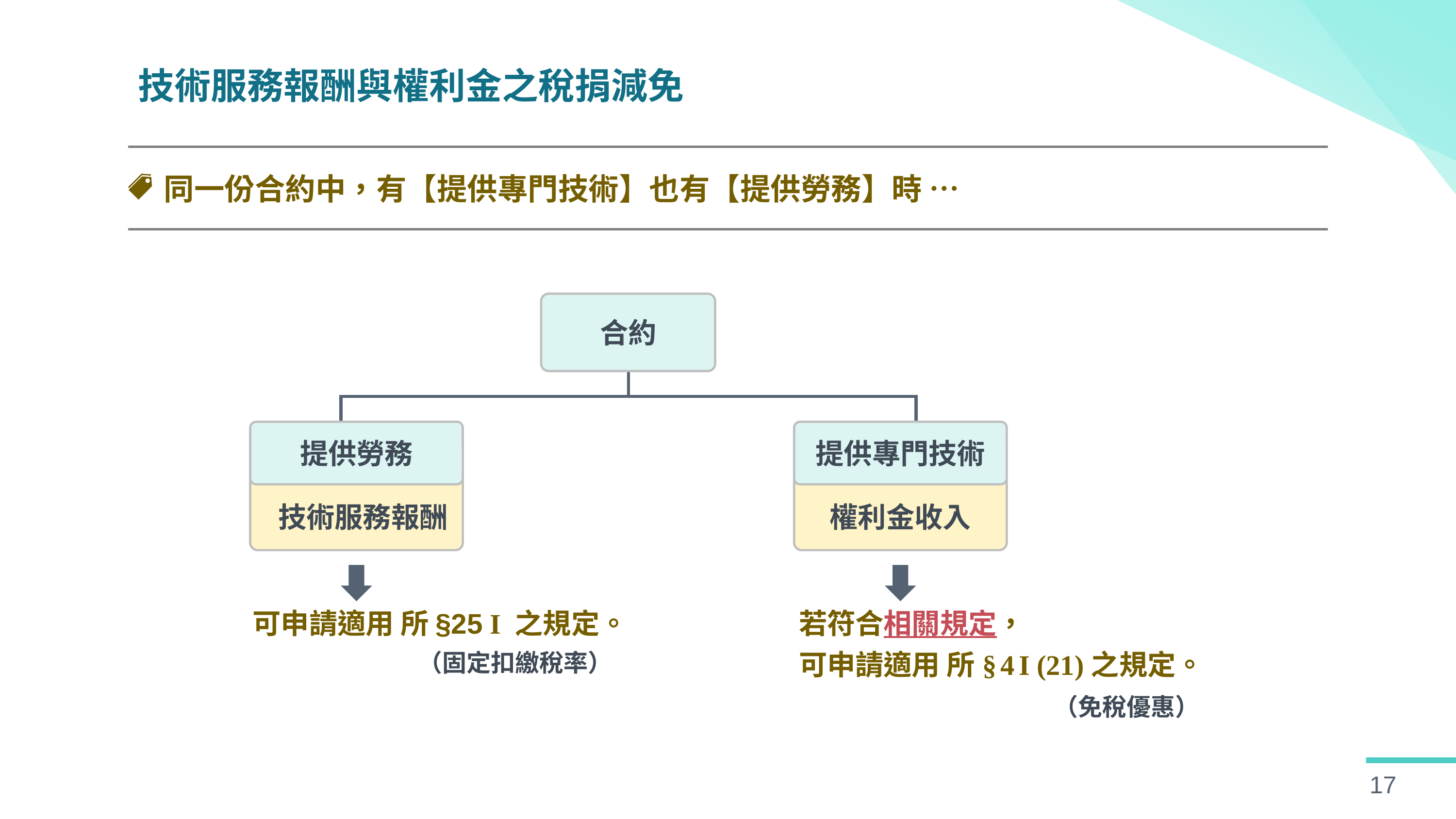

技術服務報酬與權利金之稅捐減免
同一份合約中，有【提供專門技術】也有【提供勞務】時 …

合約

提供勞務

可申請適用 所§25 I 之規定。
（固定扣繳稅率）

技術服務報酬

提供專門技術

若符合相關規定，

可申請適用 所 § 4 I (21)之規定。
（免稅優惠）

權利金收入
17